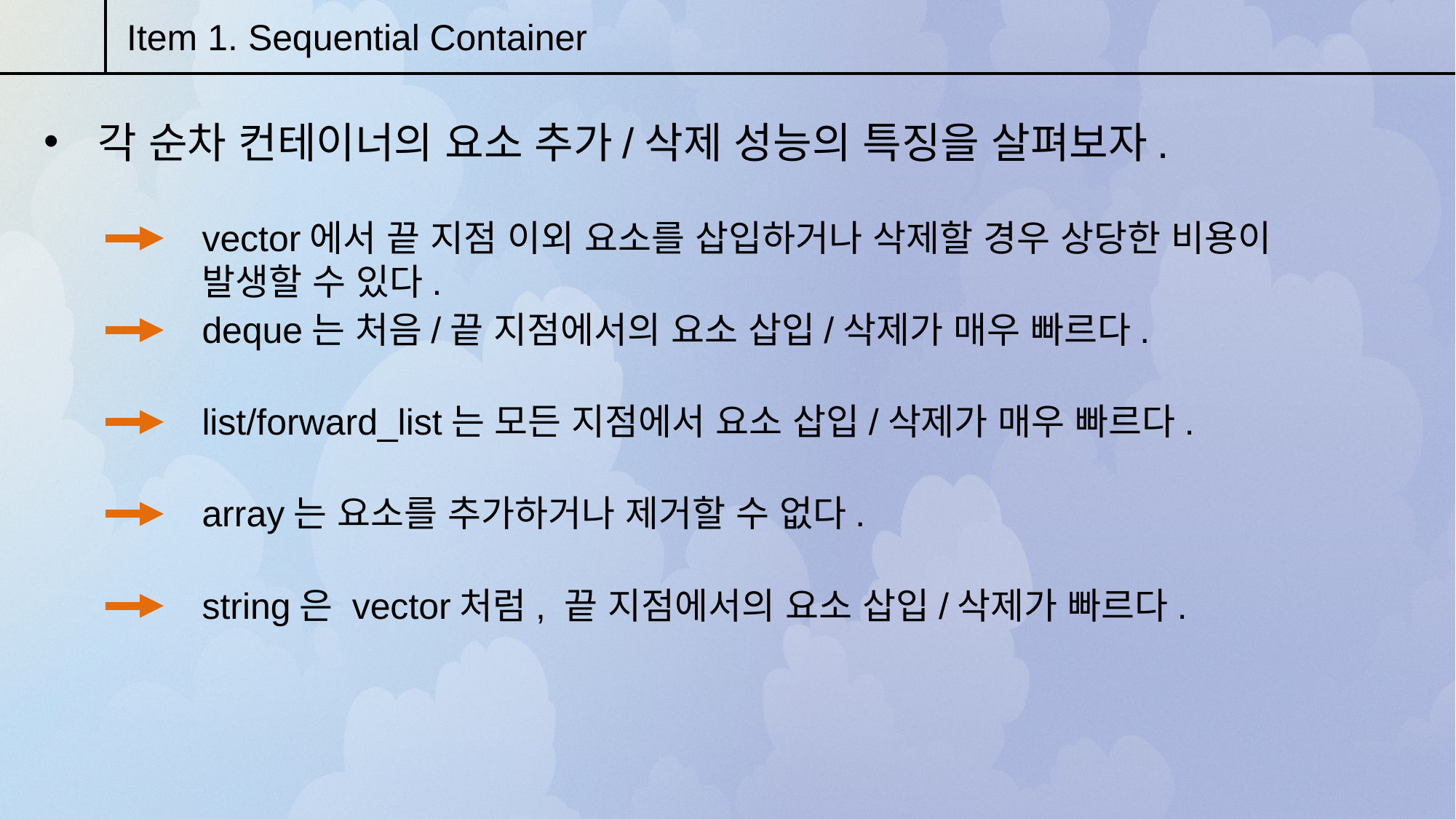

Item 1. Sequential Container
 각 순차 컨테이너의 요소 추가/삭제 성능의 특징을 살펴보자.
vector에서 끝 지점 이외 요소를 삽입하거나 삭제할 경우 상당한 비용이 발생할 수 있다.
deque는 처음/끝 지점에서의 요소 삽입/삭제가 매우 빠르다.
list/forward_list는 모든 지점에서 요소 삽입/삭제가 매우 빠르다.
array는 요소를 추가하거나 제거할 수 없다.
string은 vector처럼, 끝 지점에서의 요소 삽입/삭제가 빠르다.